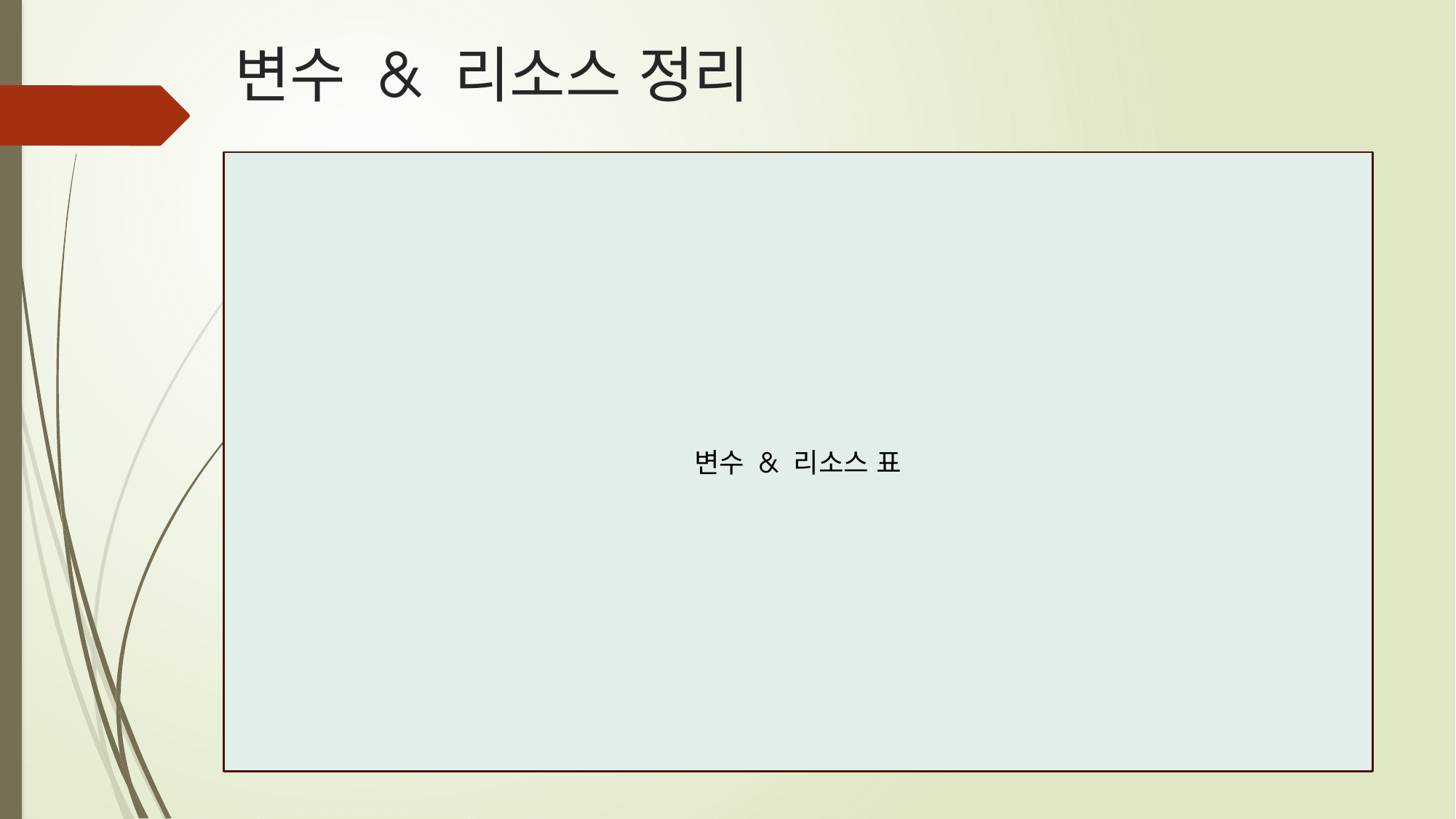

# 변수 & 리소스 정리
변수 & 리소스 표